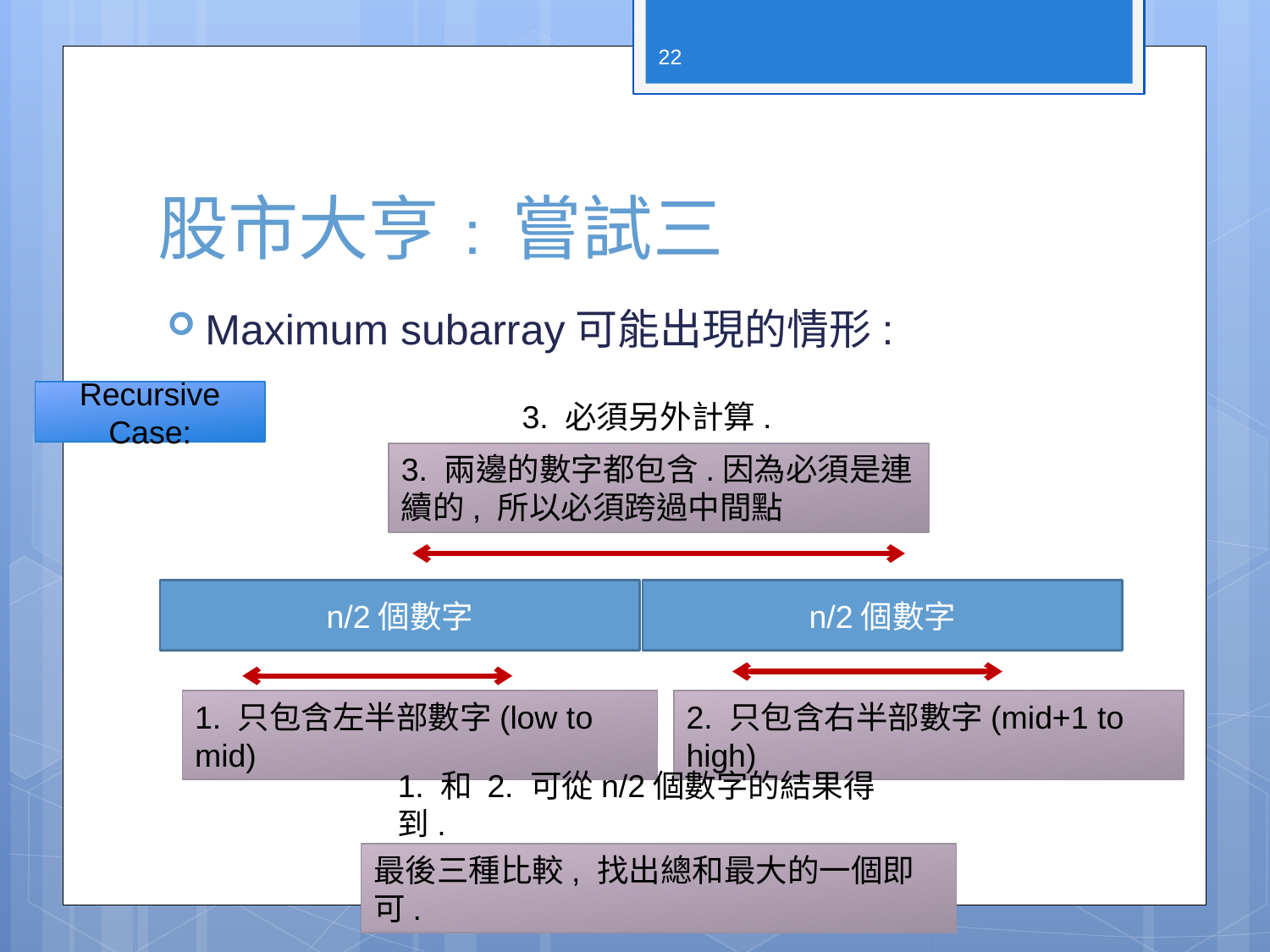

22
# 股市大亨:嘗試三
Maximum subarray可能出現的情形:
Recursive Case:
3. 必須另外計算.
3. 兩邊的數字都包含.因為必須是連續的, 所以必須跨過中間點
n/2個數字
n/2個數字
2. 只包含右半部數字(mid+1 to high)
1. 只包含左半部數字(low to mid)
1. 和 2. 可從n/2個數字的結果得到.
最後三種比較, 找出總和最大的一個即可.